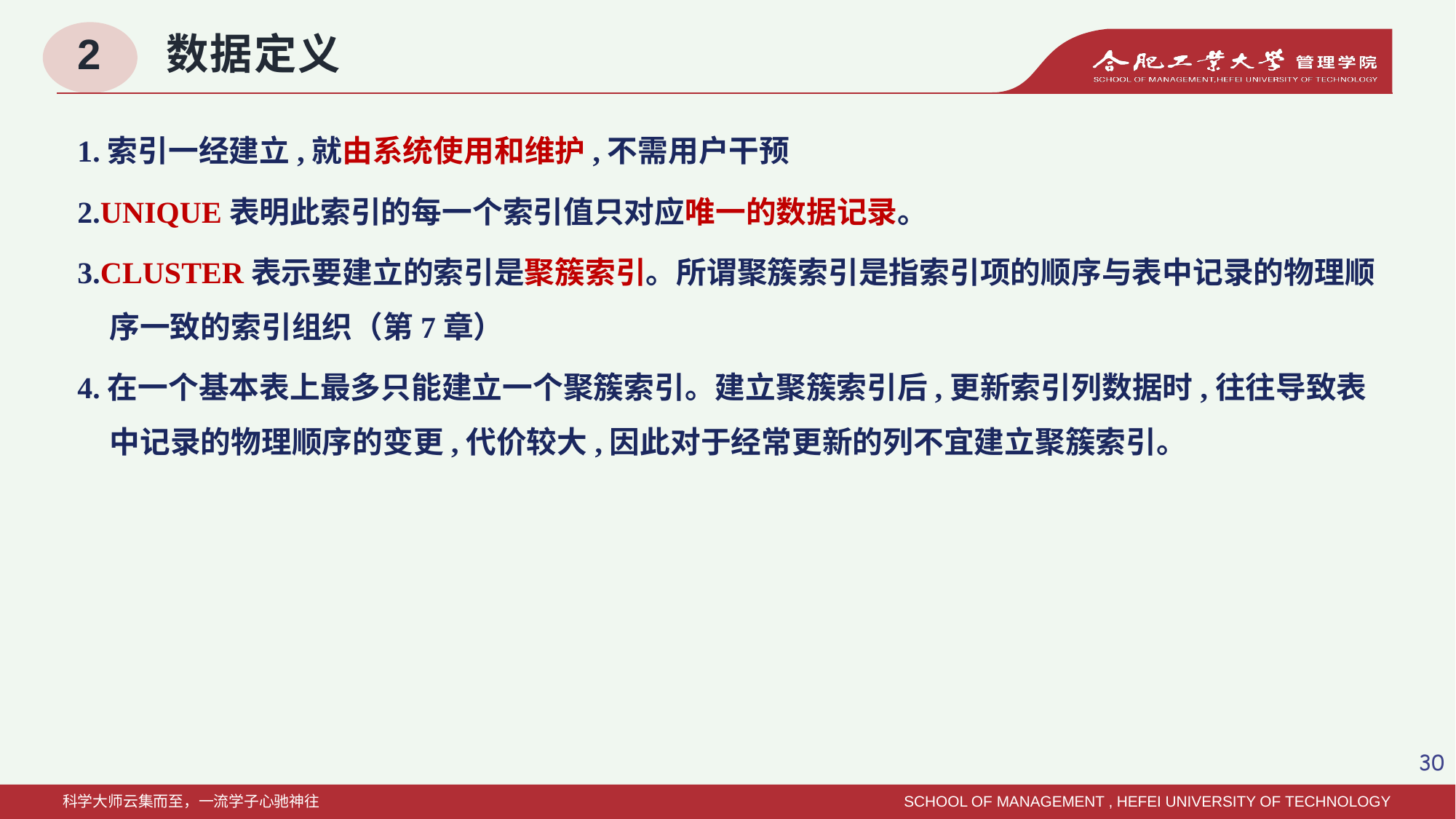

# 2    数据定义
1.索引一经建立,就由系统使用和维护,不需用户干预
2.UNIQUE表明此索引的每一个索引值只对应唯一的数据记录。
3.CLUSTER表示要建立的索引是聚簇索引。所谓聚簇索引是指索引项的顺序与表中记录的物理顺序一致的索引组织（第7章）
4.在一个基本表上最多只能建立一个聚簇索引。建立聚簇索引后,更新索引列数据时,往往导致表中记录的物理顺序的变更,代价较大,因此对于经常更新的列不宜建立聚簇索引。
30